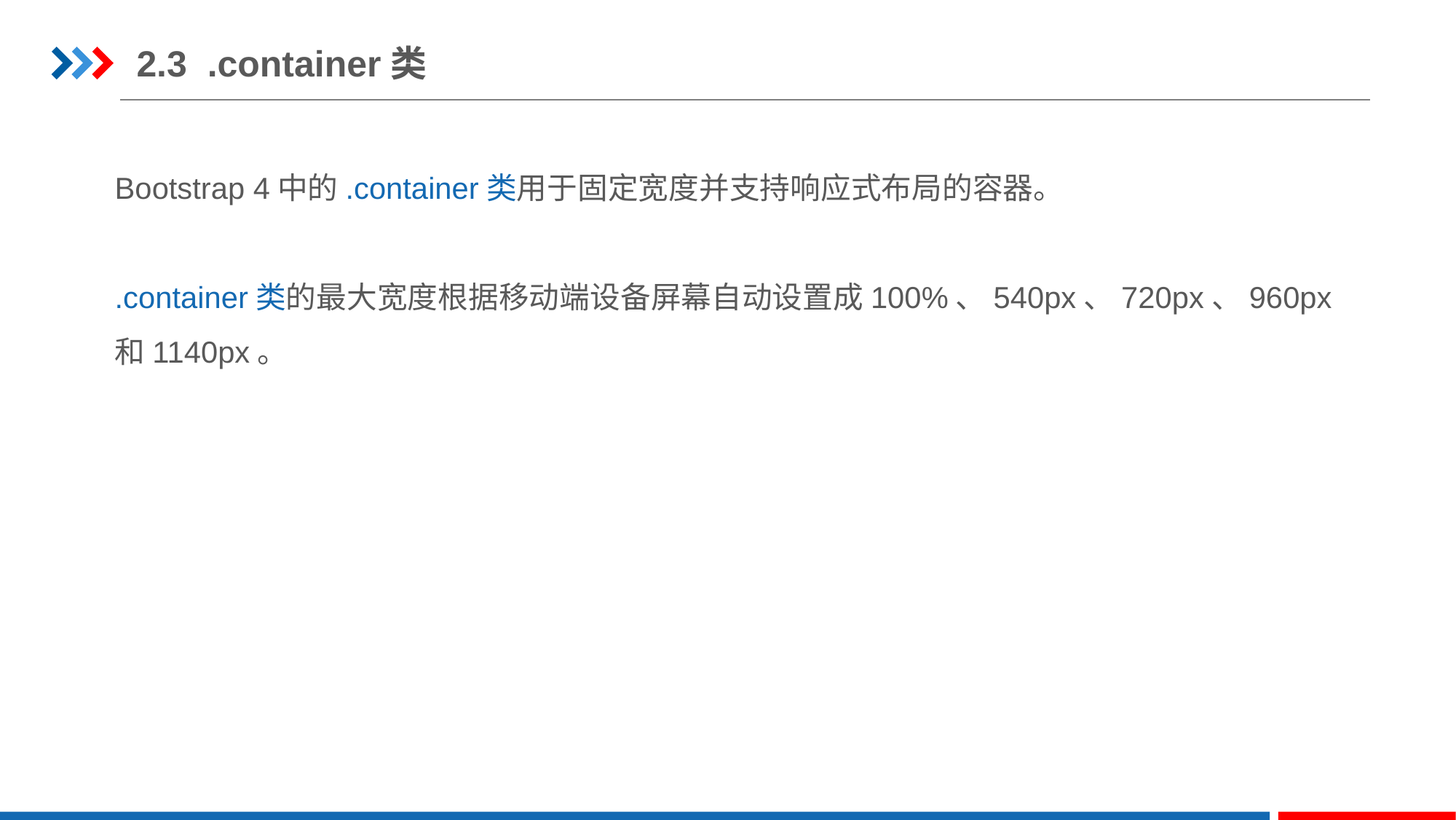

2.3  .container类
Bootstrap 4中的.container类用于固定宽度并支持响应式布局的容器。

.container类的最大宽度根据移动端设备屏幕自动设置成100%、540px、720px、960px和1140px。